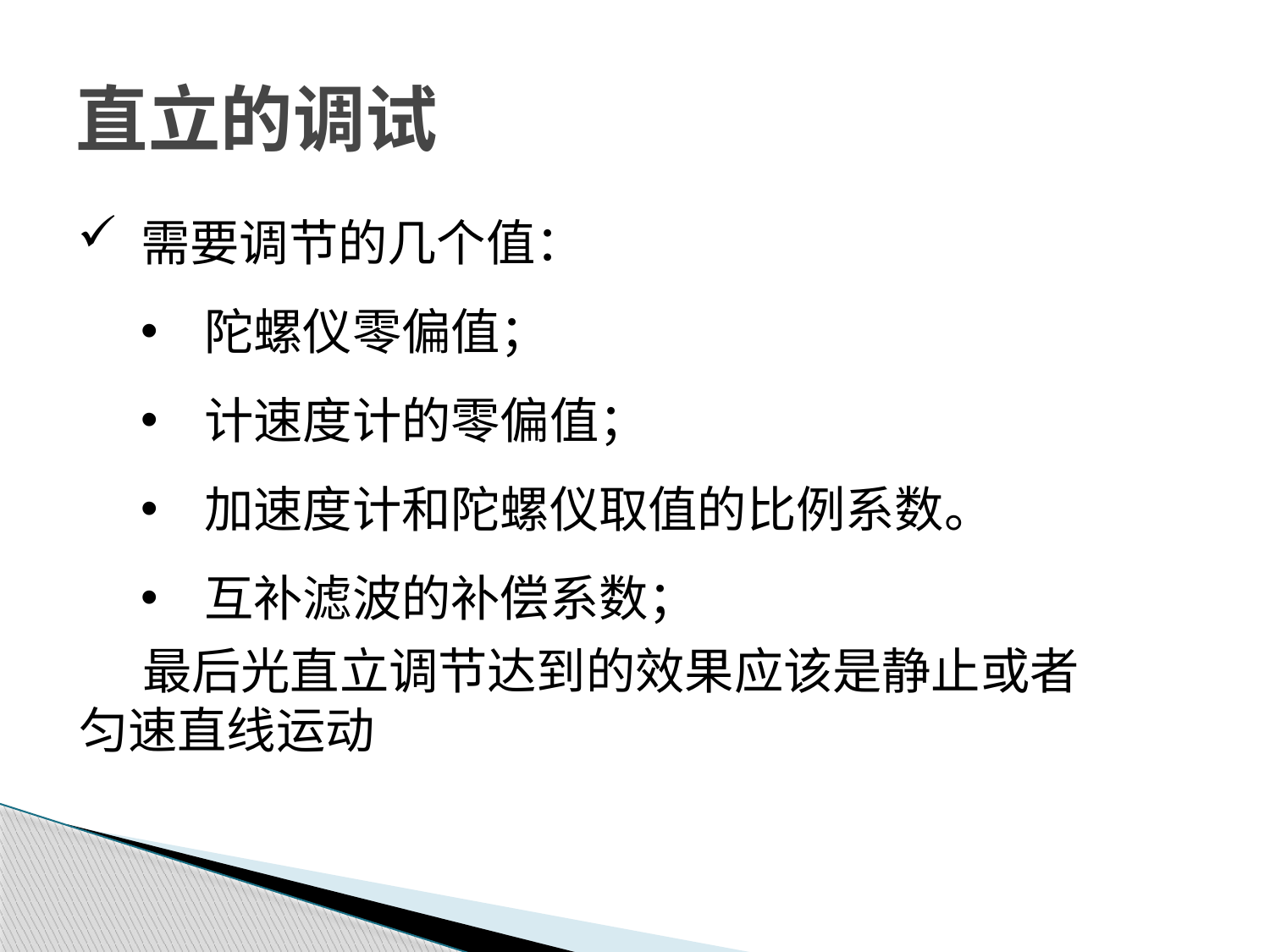

# 直立的调试
需要调节的几个值：
陀螺仪零偏值；
计速度计的零偏值；
加速度计和陀螺仪取值的比例系数。
互补滤波的补偿系数；

最后光直立调节达到的效果应该是静止或者匀速直线运动